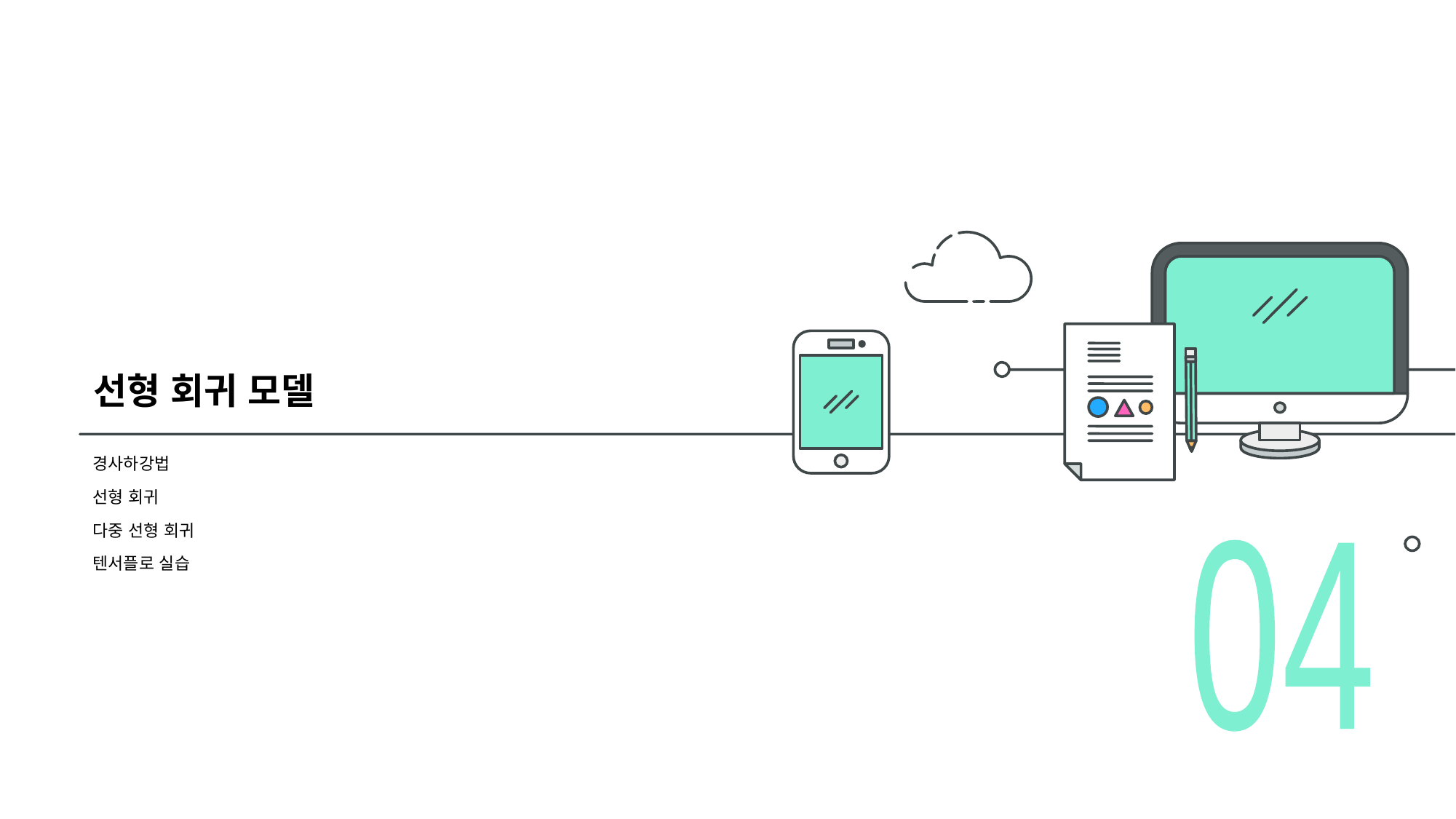

# 선형 회귀 모델
경사하강법
선형 회귀
다중 선형 회귀
텐서플로 실습
04